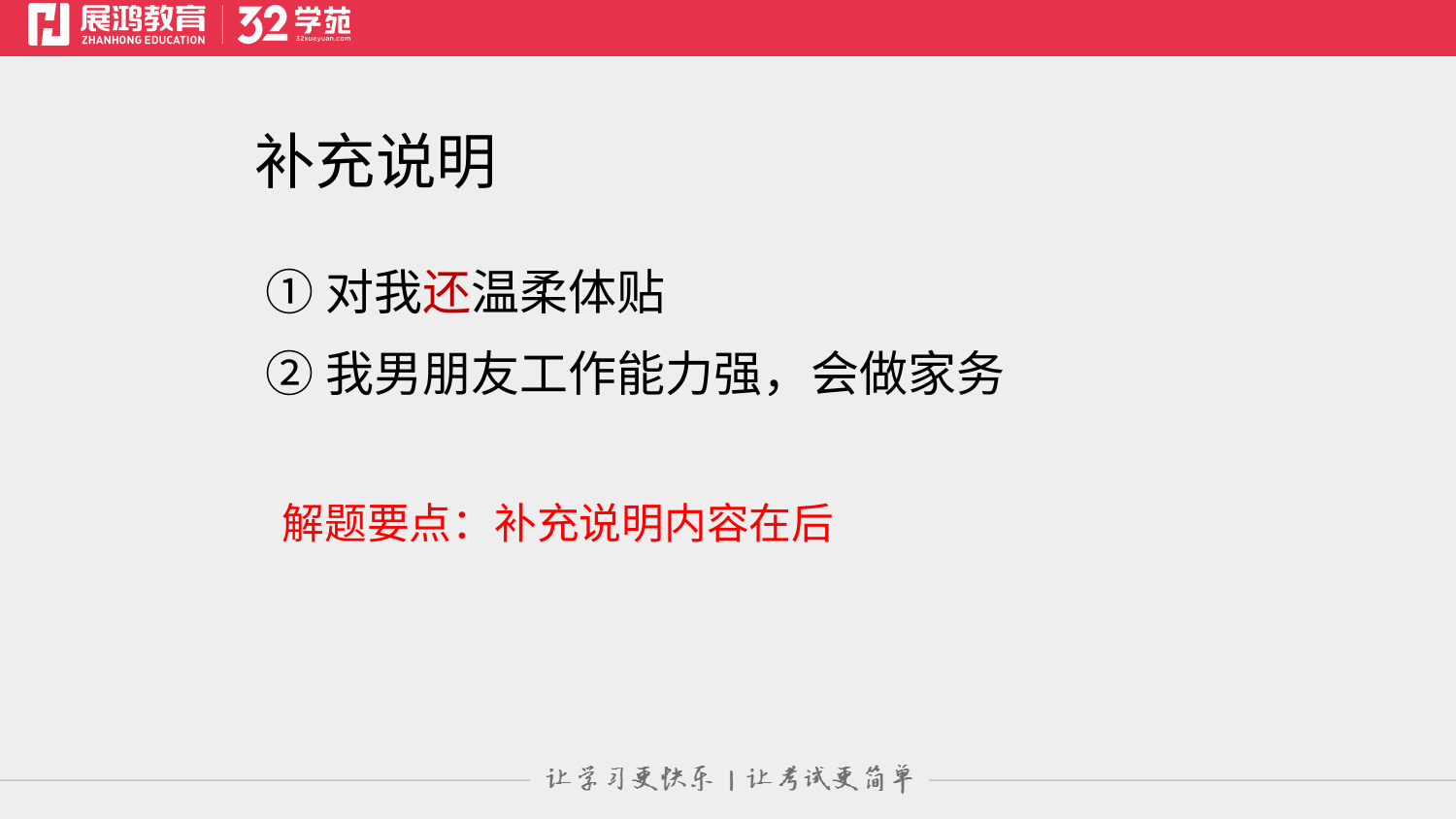

补充说明
①对我还温柔体贴
②我男朋友工作能力强，会做家务

解题要点：补充说明内容在后